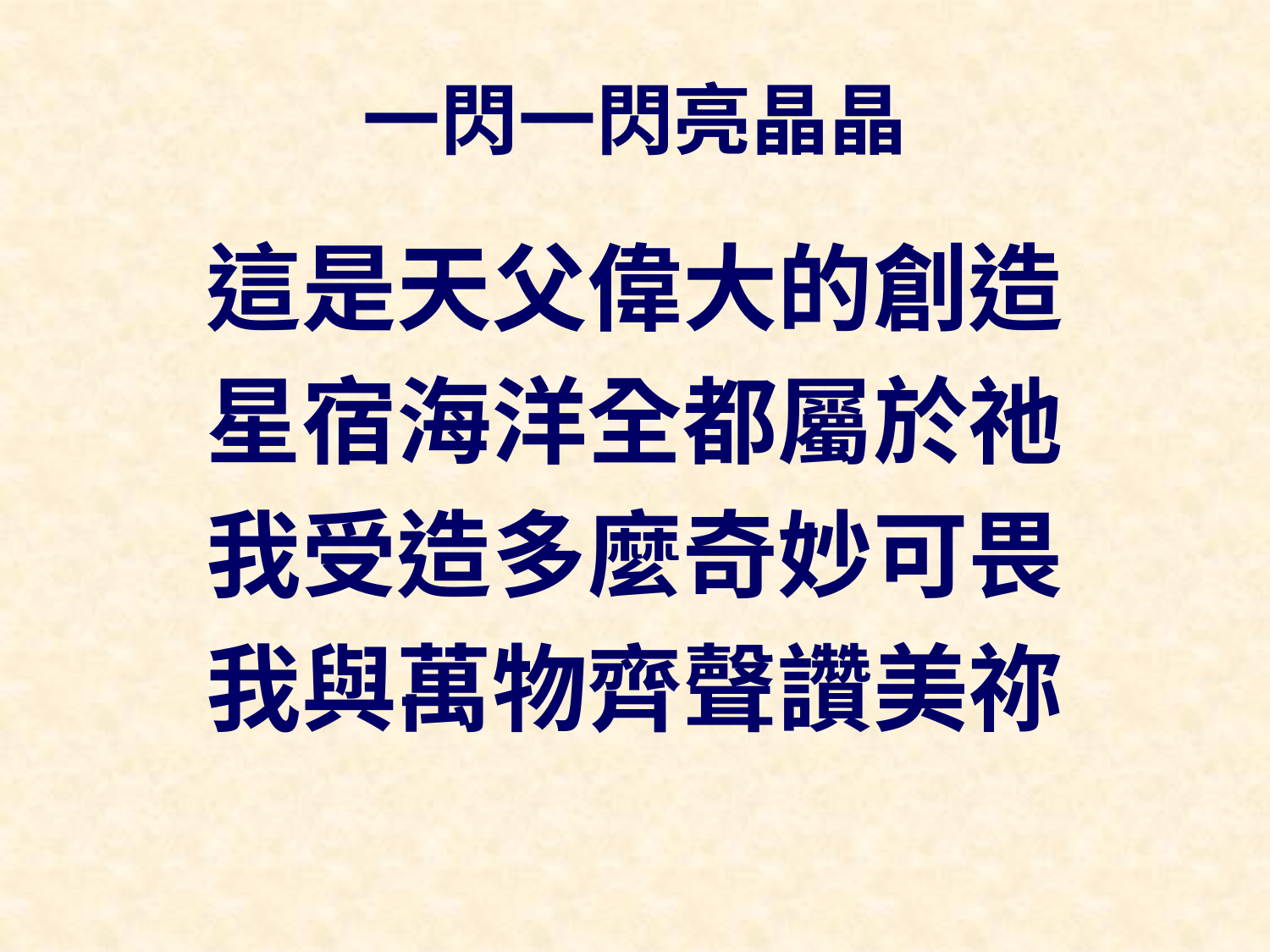

# 一閃一閃亮晶晶
這是天父偉大的創造
星宿海洋全都屬於祂
我受造多麼奇妙可畏
我與萬物齊聲讚美祢